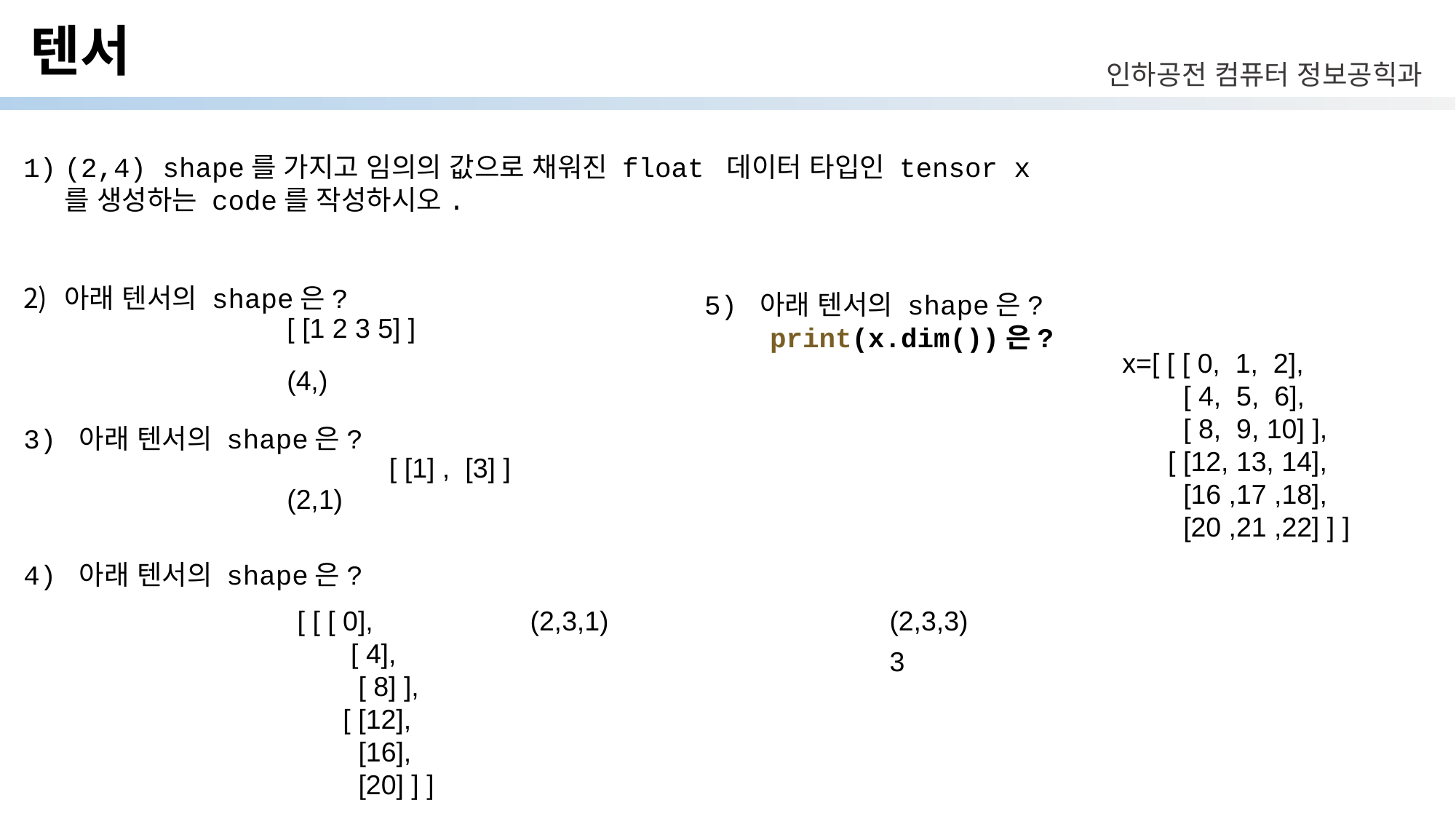

# 텐서
(2,4) shape를 가지고 임의의 값으로 채워진 float 데이터 타입인 tensor x를 생성하는 code를 작성하시오.

아래 텐서의 shape은?
5) 아래 텐서의 shape은?
    print(x.dim())은?

[ [1 2 3 5] ]
x=[ [ [ 0,  1,  2],
        [ 4,  5,  6],
        [ 8,  9, 10] ],
      [ [12, 13, 14],
        [16 ,17 ,18],
        [20 ,21 ,22] ] ]
(4,)
3) 아래 텐서의 shape은?
[ [1] ,  [3] ]
(2,1)
4) 아래 텐서의 shape은?
[ [ [ 0],
       [ 4],
        [ 8] ],
      [ [12],
        [16],
        [20] ] ]
(2,3,1)
(2,3,3)
3